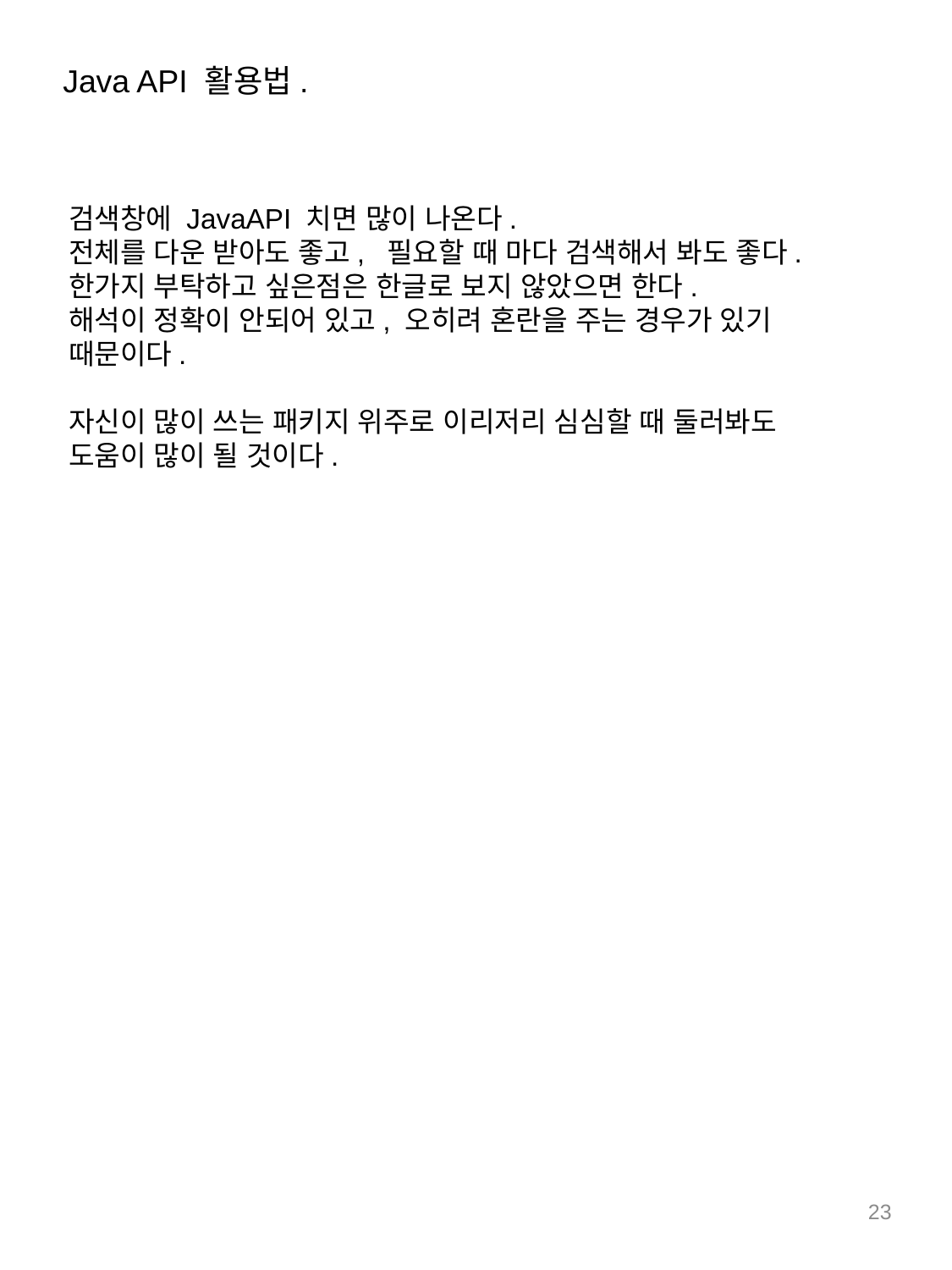

Java API 활용법.
검색창에 JavaAPI 치면 많이 나온다.
전체를 다운 받아도 좋고,  필요할 때 마다 검색해서 봐도 좋다.
한가지 부탁하고 싶은점은 한글로 보지 않았으면 한다.
해석이 정확이 안되어 있고, 오히려 혼란을 주는 경우가 있기 때문이다.

자신이 많이 쓰는 패키지 위주로 이리저리 심심할 때 둘러봐도
도움이 많이 될 것이다.
23